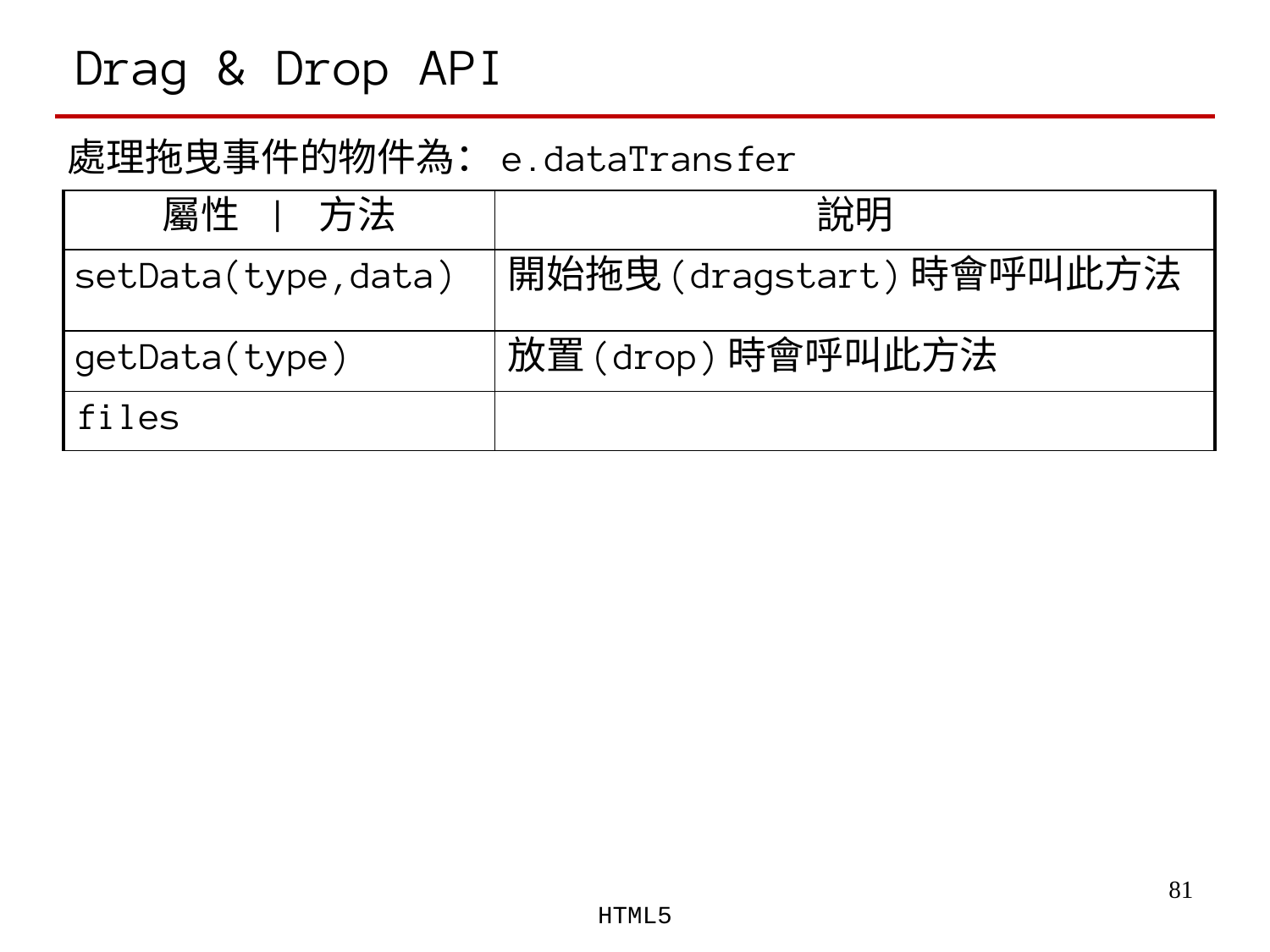

# Drag & Drop API
處理拖曳事件的物件為：e.dataTransfer

| 屬性 | 方法 | 說明 |
| --- | --- |
| setData(type,data) | 開始拖曳(dragstart)時會呼叫此方法 |
| getData(type) | 放置(drop)時會呼叫此方法 |
| files |  |
81
HTML5